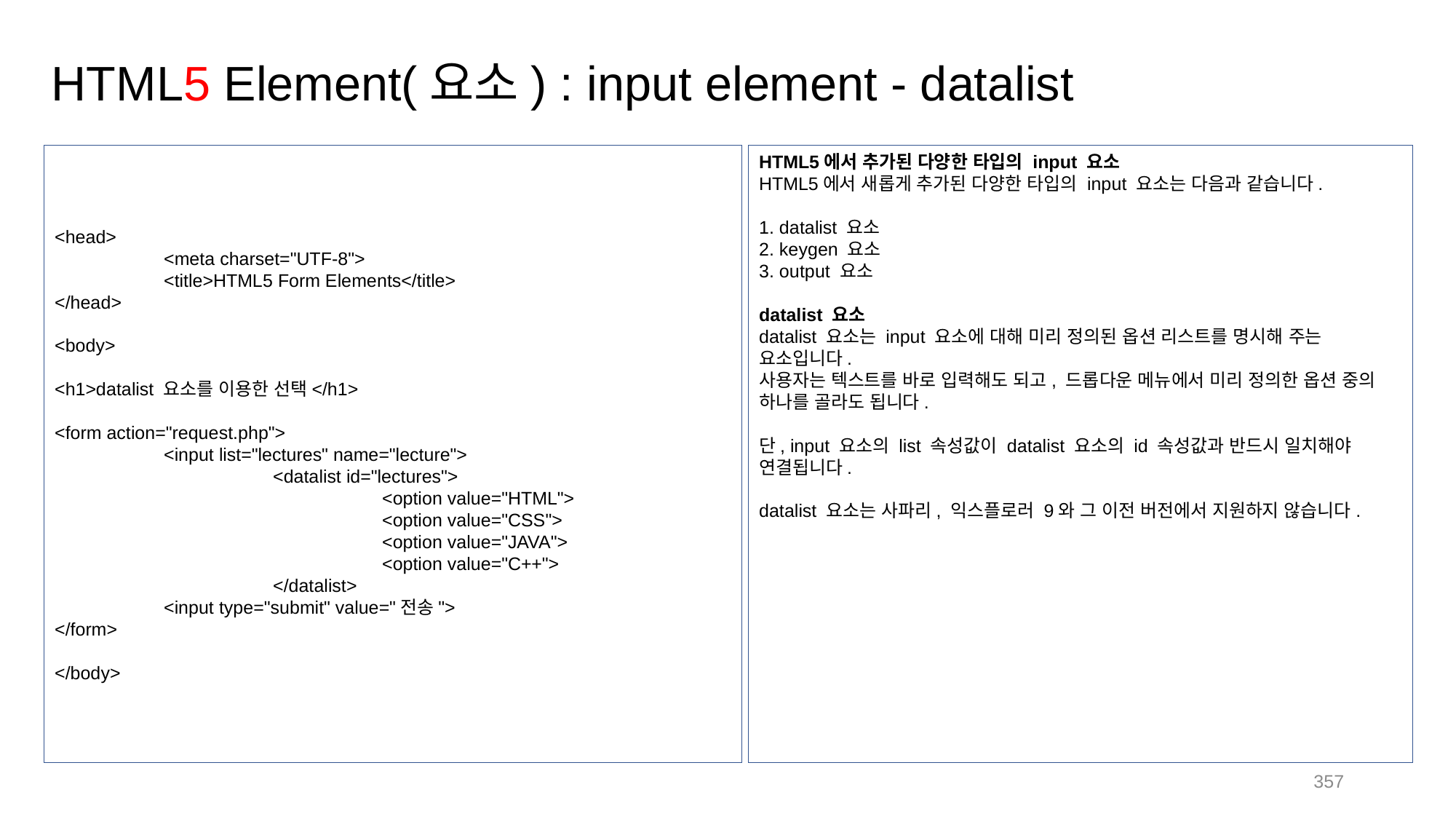

# HTML5 Element(요소) : input element - datalist
<head>
	<meta charset="UTF-8">
	<title>HTML5 Form Elements</title>
</head>

<body>

<h1>datalist 요소를 이용한 선택</h1>

<form action="request.php">
	<input list="lectures" name="lecture">
		<datalist id="lectures">
			<option value="HTML">
			<option value="CSS">
			<option value="JAVA">
			<option value="C++">
		</datalist>
	<input type="submit" value="전송">
</form>

</body>
HTML5에서 추가된 다양한 타입의 input 요소
HTML5에서 새롭게 추가된 다양한 타입의 input 요소는 다음과 같습니다.

1. datalist 요소
2. keygen 요소
3. output 요소

datalist 요소
datalist 요소는 input 요소에 대해 미리 정의된 옵션 리스트를 명시해 주는 요소입니다.
사용자는 텍스트를 바로 입력해도 되고, 드롭다운 메뉴에서 미리 정의한 옵션 중의 하나를 골라도 됩니다.

단, input 요소의 list 속성값이 datalist 요소의 id 속성값과 반드시 일치해야 연결됩니다.

datalist 요소는 사파리, 익스플로러 9와 그 이전 버전에서 지원하지 않습니다.
357